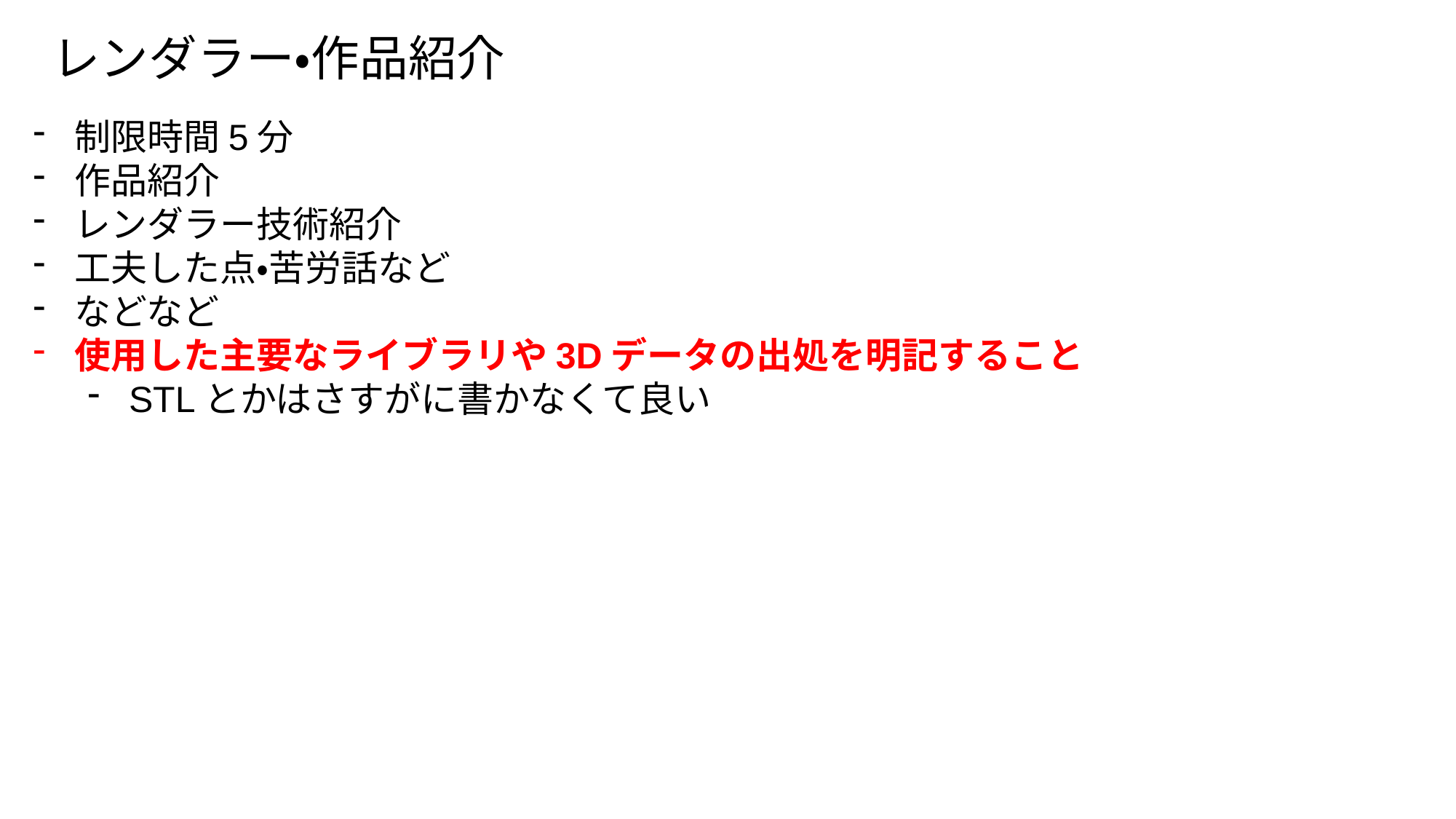

レンダラー・作品紹介
制限時間5分
作品紹介
レンダラー技術紹介
工夫した点・苦労話など
などなど
使用した主要なライブラリや3Dデータの出処を明記すること
STLとかはさすがに書かなくて良い